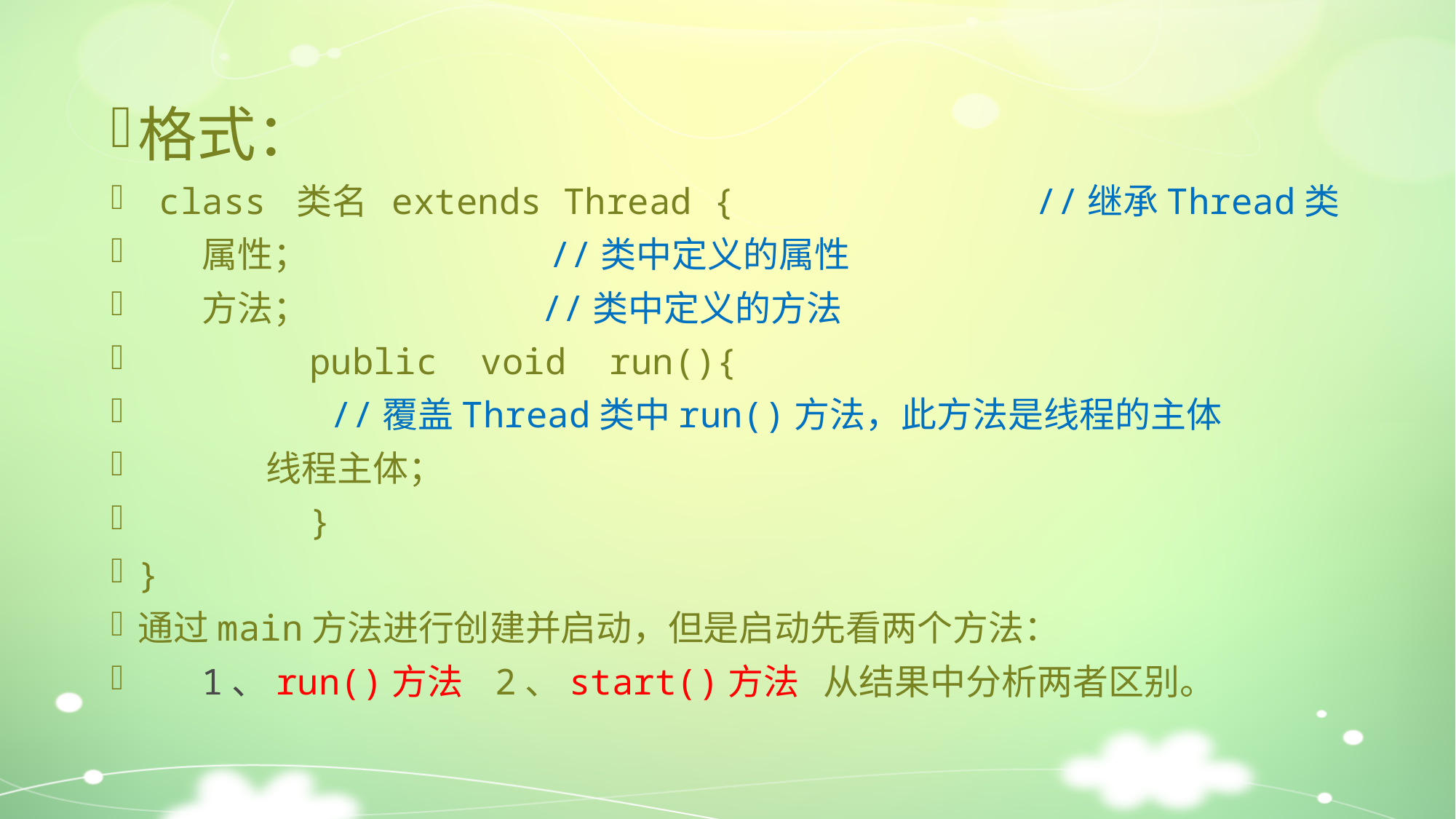

格式：
 class 类名  extends Thread {              //继承Thread类
       属性；                             //类中定义的属性
       方法；                            //类中定义的方法
        public  void  run(){
         //覆盖Thread类中run()方法，此方法是线程的主体
               线程主体；
        }
}
通过main方法进行创建并启动，但是启动先看两个方法：
   1、run()方法   2、start()方法   从结果中分析两者区别。